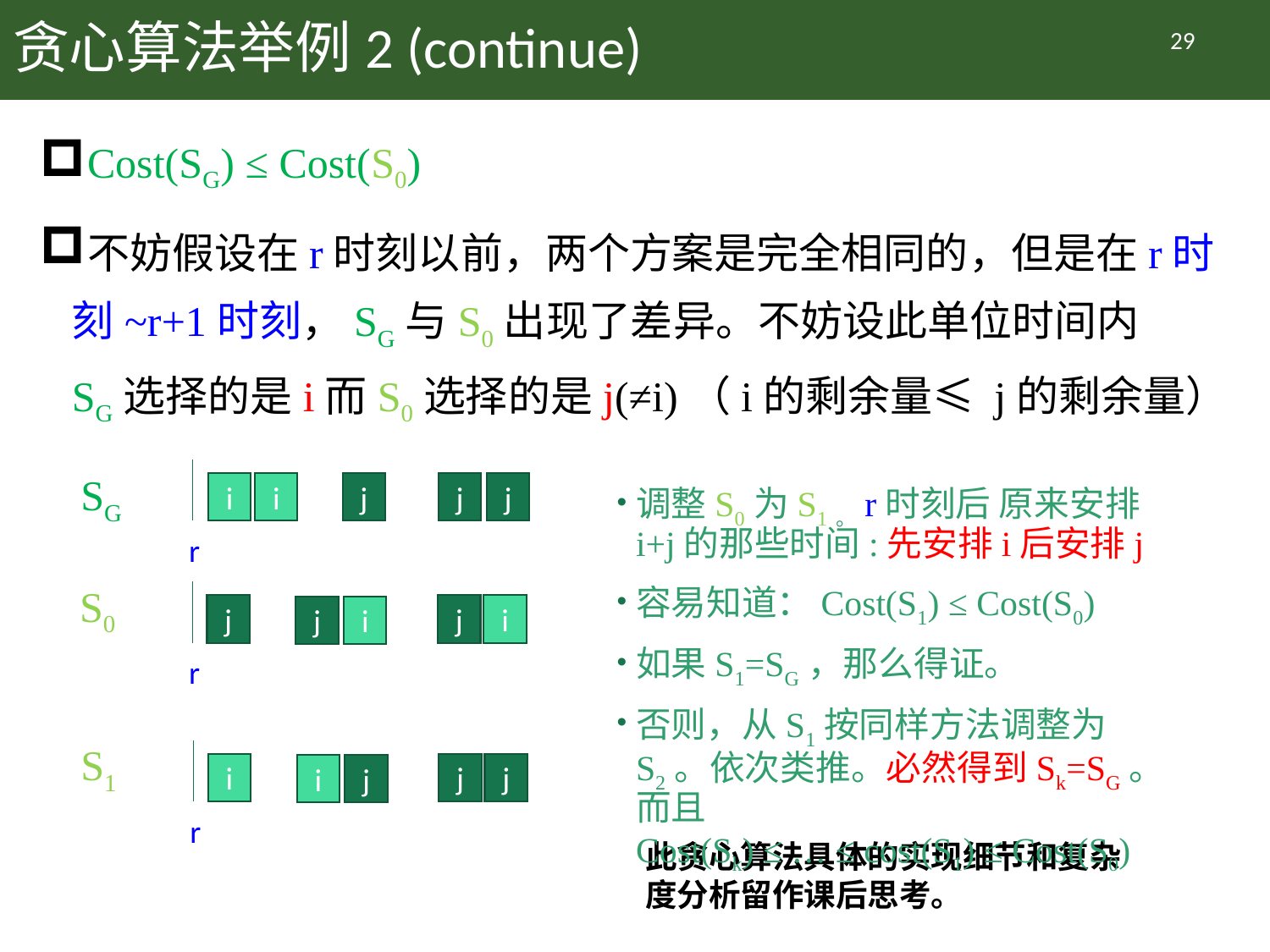

# 贪心算法举例2 (continue)
29
Cost(SG) ≤ Cost(S0)
不妨假设在r时刻以前，两个方案是完全相同的，但是在r时刻~r+1时刻，SG与S0出现了差异。不妨设此单位时间内
SG选择的是i而S0选择的是j(≠i)（i的剩余量≤ j的剩余量）

i
i
j
j
j
r
SG
调整S0为S1。r时刻后 原来安排i+j的那些时间:先安排i后安排j
容易知道：Cost(S1) ≤ Cost(S0)
如果S1=SG，那么得证。
否则，从S1按同样方法调整为S2。依次类推。必然得到Sk=SG。而且
Cost(Sk) ≤ … ≤ cost(S1) ≤ Cost(S0)
S0
j
j
i
j
i
r
S1
i
j
j
i
j
r
此贪心算法具体的实现细节和复杂度分析留作课后思考。